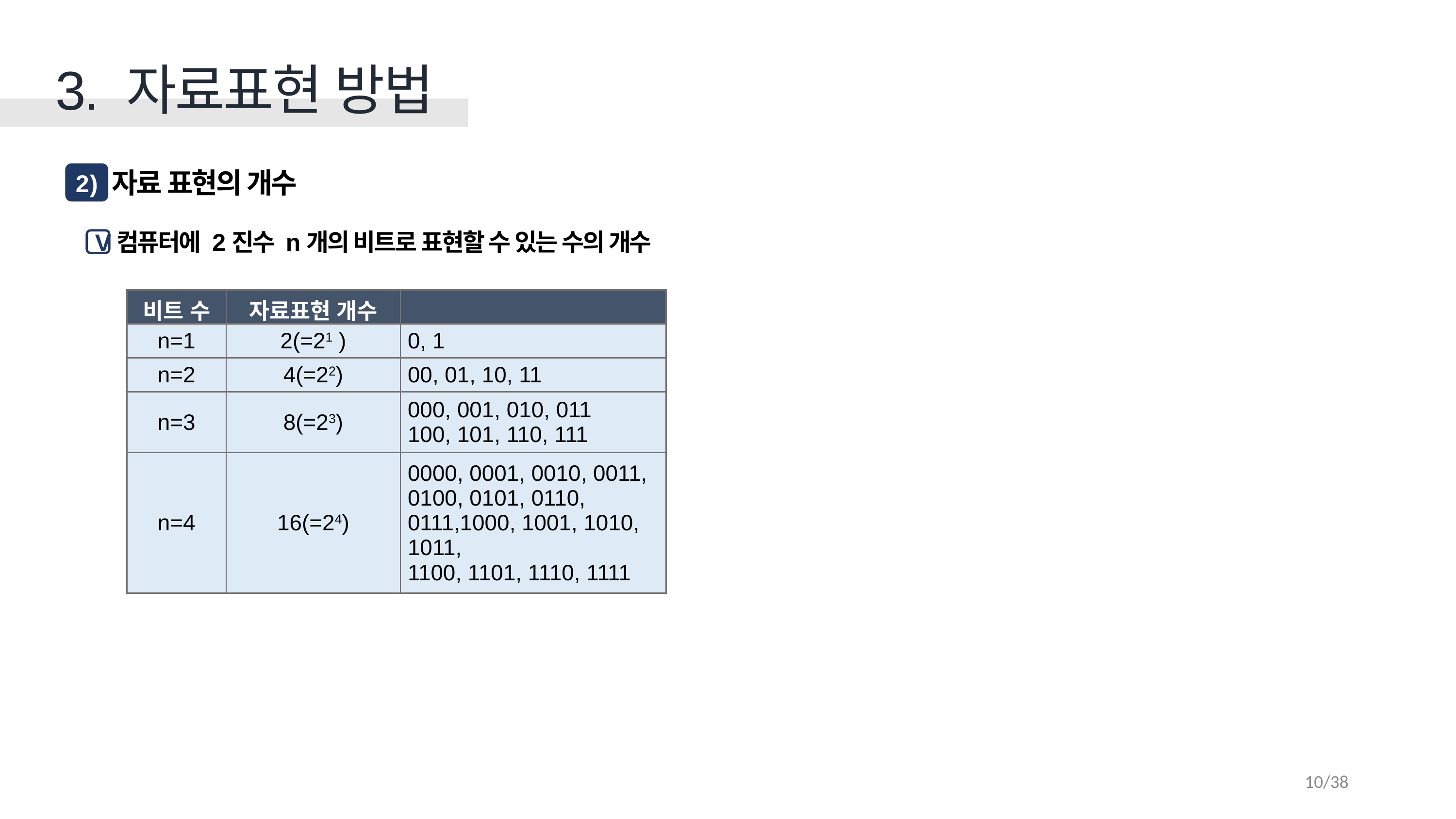

3. 자료표현 방법

자료 표현의 개수
2 )
컴퓨터에 2진수 n개의 비트로 표현할 수 있는 수의 개수
V
| 비트 수 | 자료표현 개수 |  |
| --- | --- | --- |
| n=1 | 2(=21 ) | 0, 1 |
| n=2 | 4(=22) | 00, 01, 10, 11 |
| n=3 | 8(=23) | 000, 001, 010, 011 100, 101, 110, 111 |
| n=4 | 16(=24) | 0000, 0001, 0010, 0011, 0100, 0101, 0110, 0111,1000, 1001, 1010, 1011, 1100, 1101, 1110, 1111 |
10/38